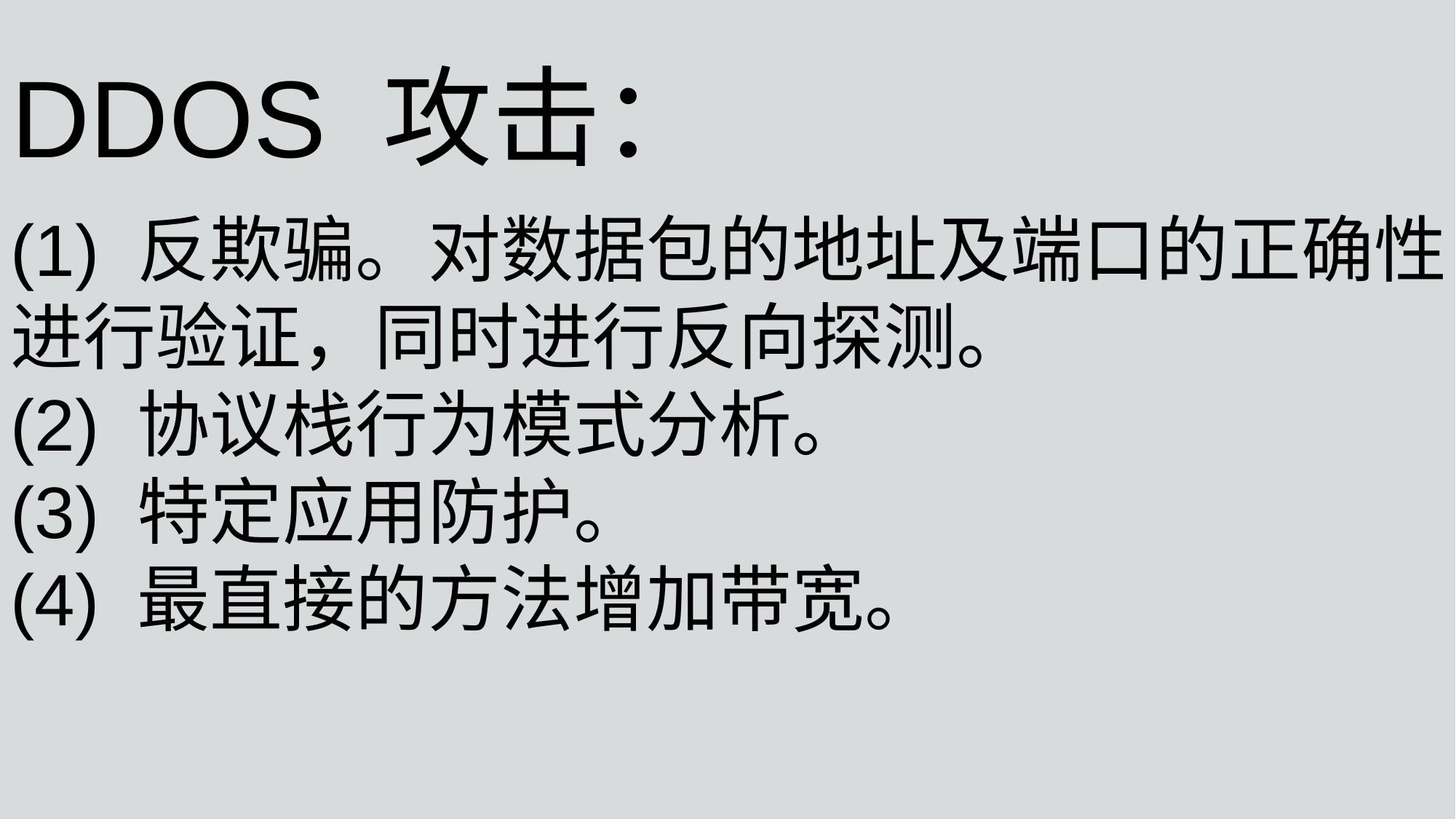

DDOS 攻击：
(1) 反欺骗。对数据包的地址及端口的正确性进行验证，同时进行反向探测。
(2) 协议栈行为模式分析。
(3) 特定应用防护。
(4) 最直接的方法增加带宽。